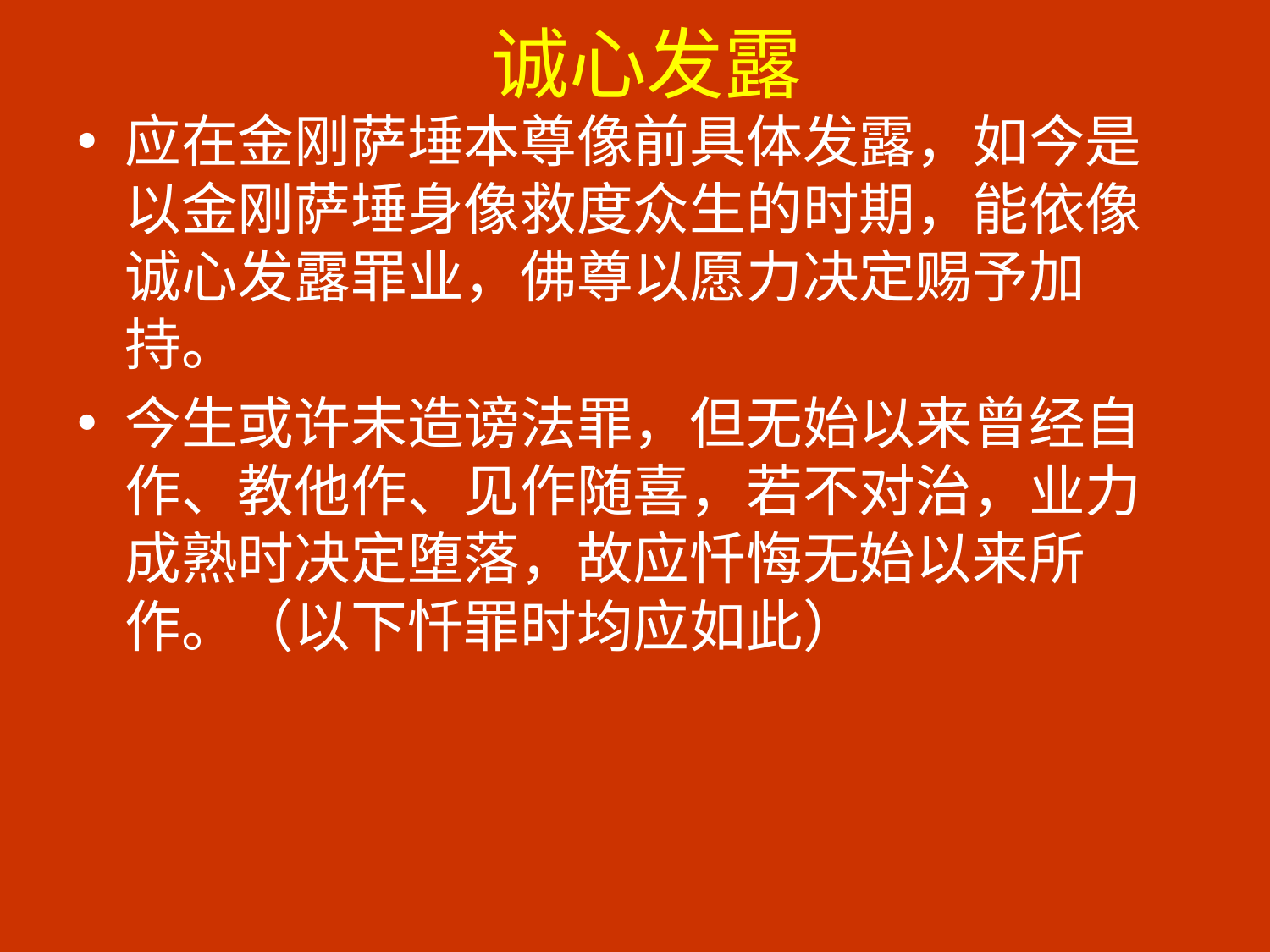

# 诚心发露
应在金刚萨埵本尊像前具体发露，如今是以金刚萨埵身像救度众生的时期，能依像诚心发露罪业，佛尊以愿力决定赐予加持。
今生或许未造谤法罪，但无始以来曾经自作、教他作、见作随喜，若不对治，业力成熟时决定堕落，故应忏悔无始以来所作。（以下忏罪时均应如此）